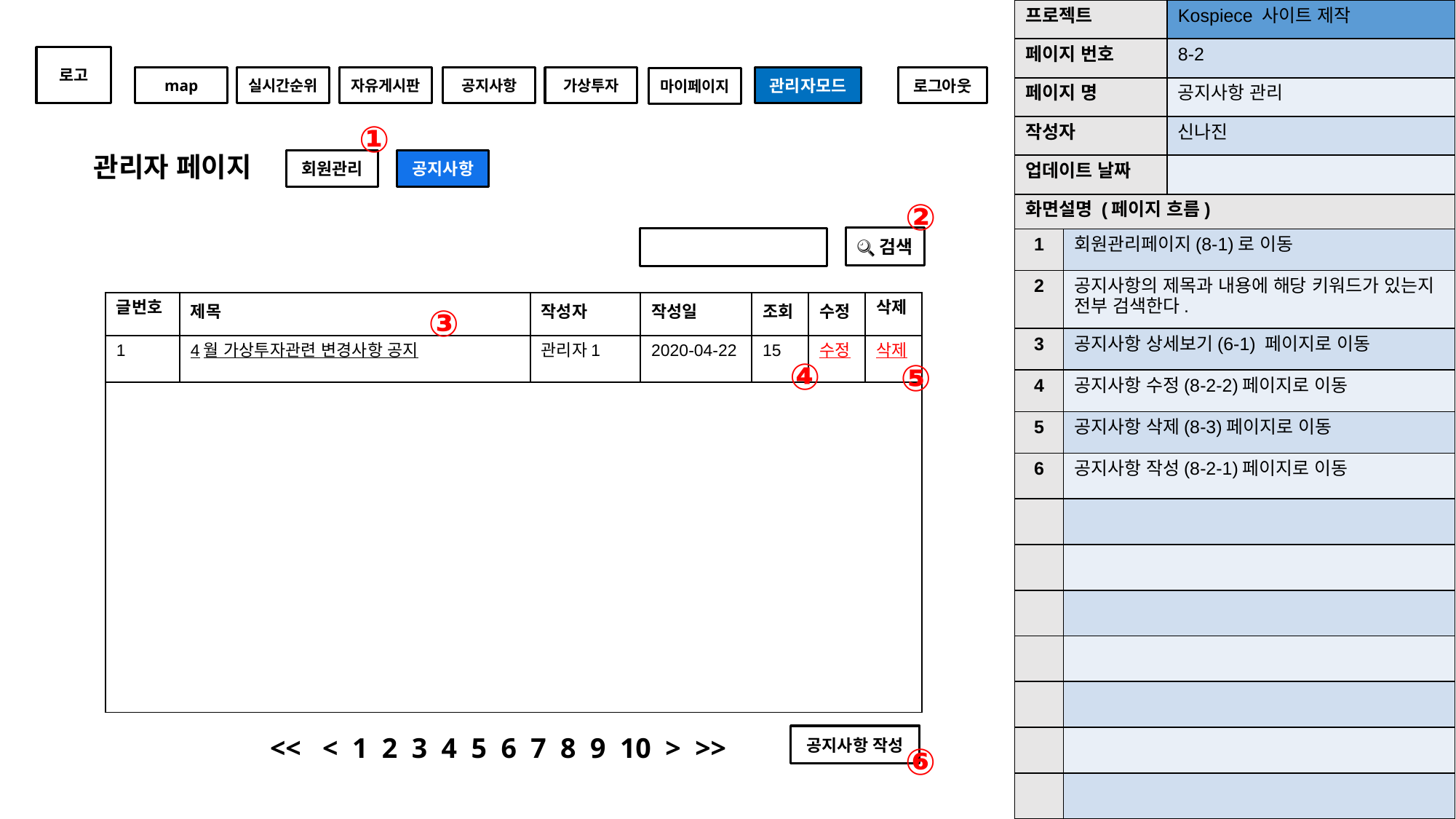

| 프로젝트 | Kospiece 사이트 제작 |
| --- | --- |
| 페이지 번호 | 8-2 |
| 페이지 명 | 공지사항 관리 |
| 작성자 | 신나진 |
| 업데이트 날짜 |  |
로고
관리자모드
로그아웃
map
실시간순위
자유게시판
공지사항
가상투자
마이페이지
①
관리자 페이지
회원관리
공지사항
②
| 화면설명 (페이지 흐름) |  |
| --- | --- |
| 1 | 회원관리페이지(8-1)로 이동 |
| 2 | 공지사항의 제목과 내용에 해당 키워드가 있는지 전부 검색한다. |
| 3 | 공지사항 상세보기(6-1) 페이지로 이동 |
| 4 | 공지사항 수정(8-2-2)페이지로 이동 |
| 5 | 공지사항 삭제(8-3)페이지로 이동 |
| 6 | 공지사항 작성(8-2-1)페이지로 이동 |
|  |  |
|  |  |
|  |  |
|  |  |
|  |  |
|  |  |
|  |  |
🔍검색

| 글번호 | 제목 | 작성자 | 작성일 | 조회 | 수정 | 삭제 |
| --- | --- | --- | --- | --- | --- | --- |
| 1 | 4월 가상투자관련 변경사항 공지 | 관리자1 | 2020-04-22 | 15 | 수정 | 삭제 |
|  |  |  |  |  |  |  |
③
④
⑤
공지사항 작성
⑥
<<   <  1  2  3  4  5  6  7  8  9  10  >  >>